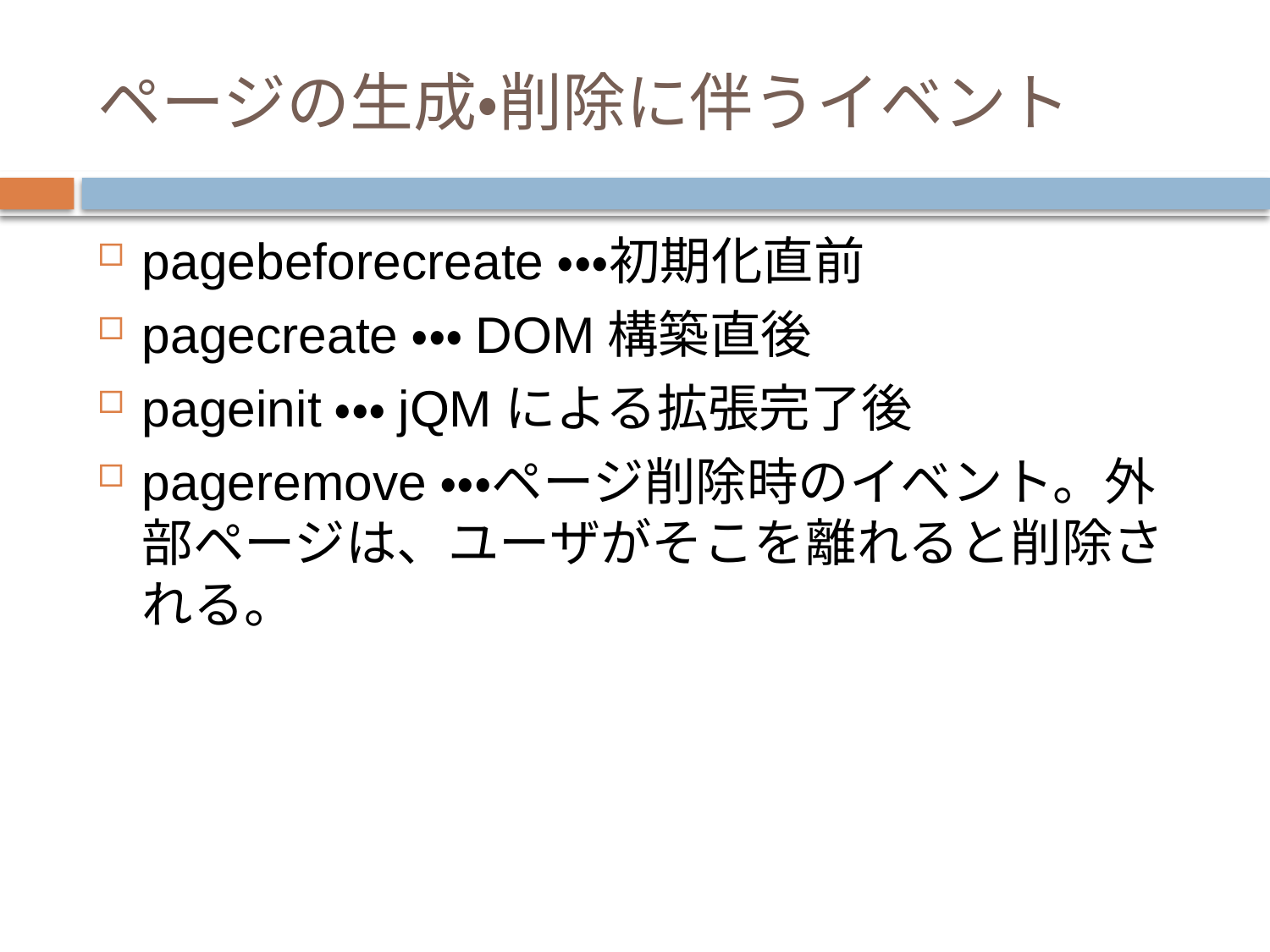

# ページの生成・削除に伴うイベント
pagebeforecreate・・・初期化直前
pagecreate・・・DOM構築直後
pageinit・・・jQMによる拡張完了後
pageremove・・・ページ削除時のイベント。外部ページは、ユーザがそこを離れると削除される。